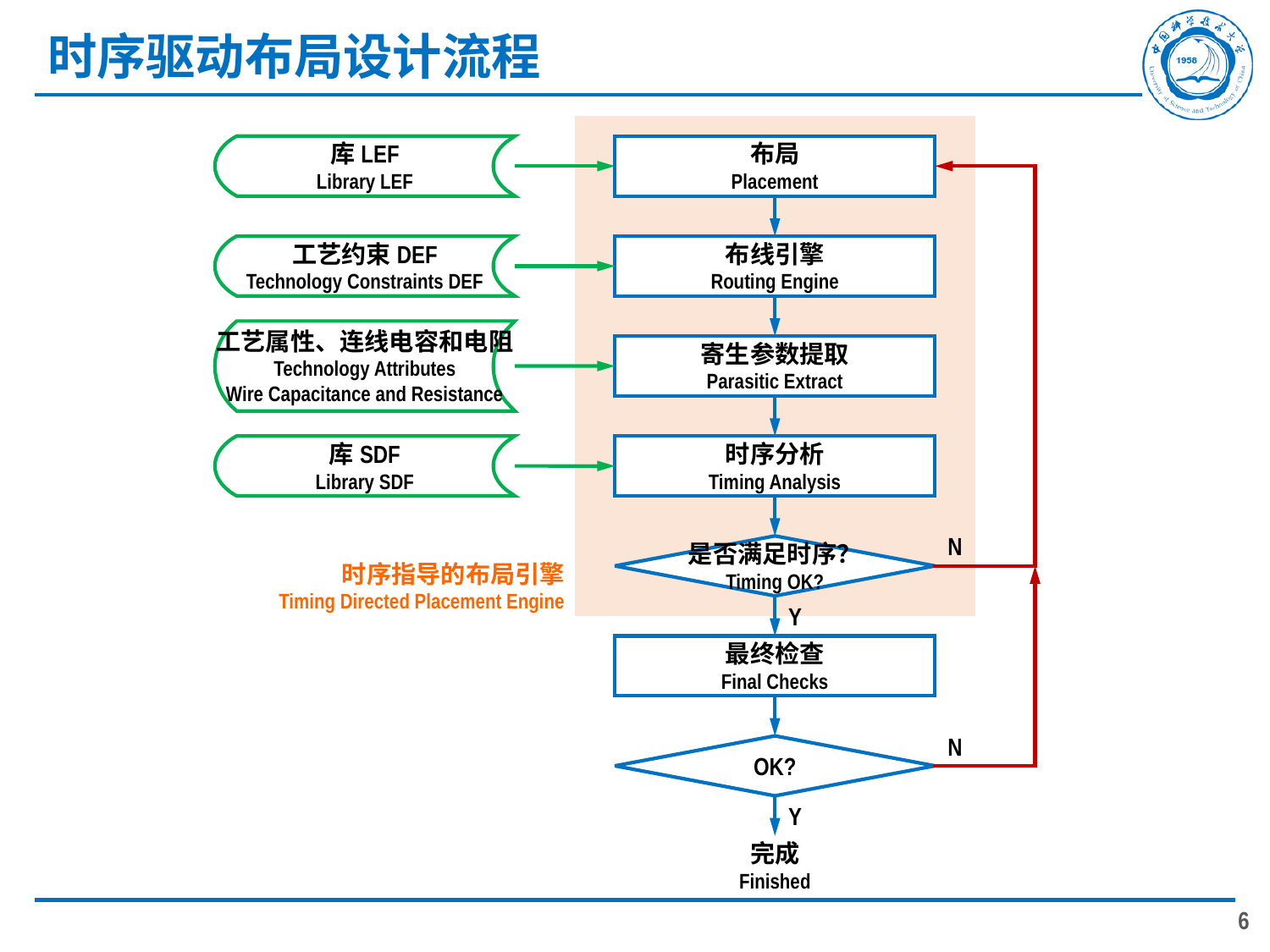

# 时序驱动布局设计流程

库LEF
Library LEF
布局
Placement

布线引擎
Routing Engine
工艺约束DEF
Technology Constraints DEF
工艺属性、连线电容和电阻
Technology Attributes
Wire Capacitance and Resistance
寄生参数提取
Parasitic Extract
时序分析
Timing Analysis
库SDF
Library SDF
N
是否满足时序？
Timing OK?
时序指导的布局引擎
Timing Directed Placement Engine

Y
最终检查
Final Checks
N
OK?
Y
完成
Finished
6